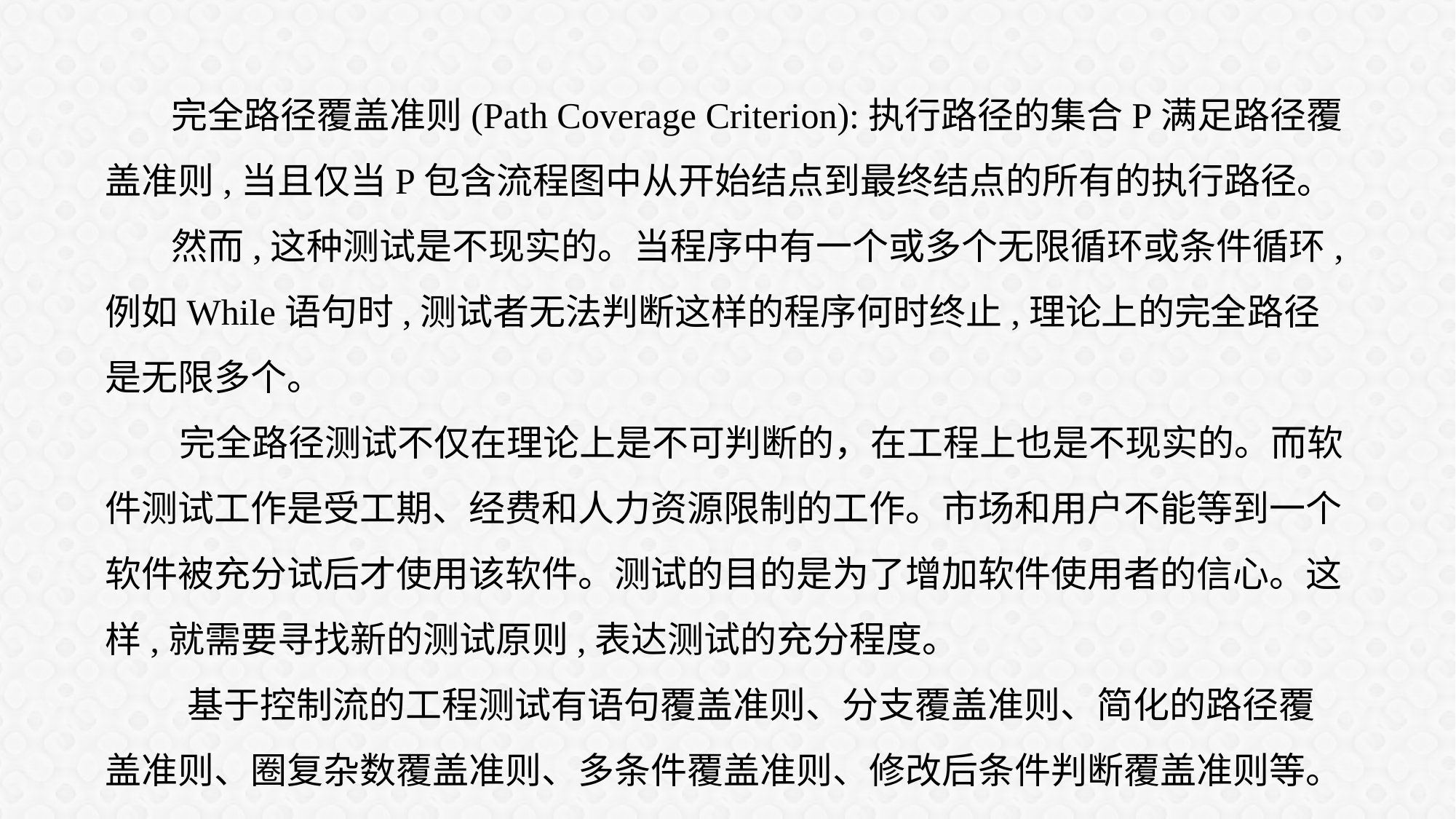

完全路径覆盖准则(Path Coverage Criterion):执行路径的集合P满足路径覆盖准则,当且仅当P包含流程图中从开始结点到最终结点的所有的执行路径。
       然而,这种测试是不现实的。当程序中有一个或多个无限循环或条件循环,例如While语句时,测试者无法判断这样的程序何时终止,理论上的完全路径是无限多个。
        完全路径测试不仅在理论上是不可判断的，在工程上也是不现实的。而软件测试工作是受工期、经费和人力资源限制的工作。市场和用户不能等到一个软件被充分试后才使用该软件。测试的目的是为了增加软件使用者的信心。这样,就需要寻找新的测试原则,表达测试的充分程度。
         基于控制流的工程测试有语句覆盖准则、分支覆盖准则、简化的路径覆盖准则、圈复杂数覆盖准则、多条件覆盖准则、修改后条件判断覆盖准则等。